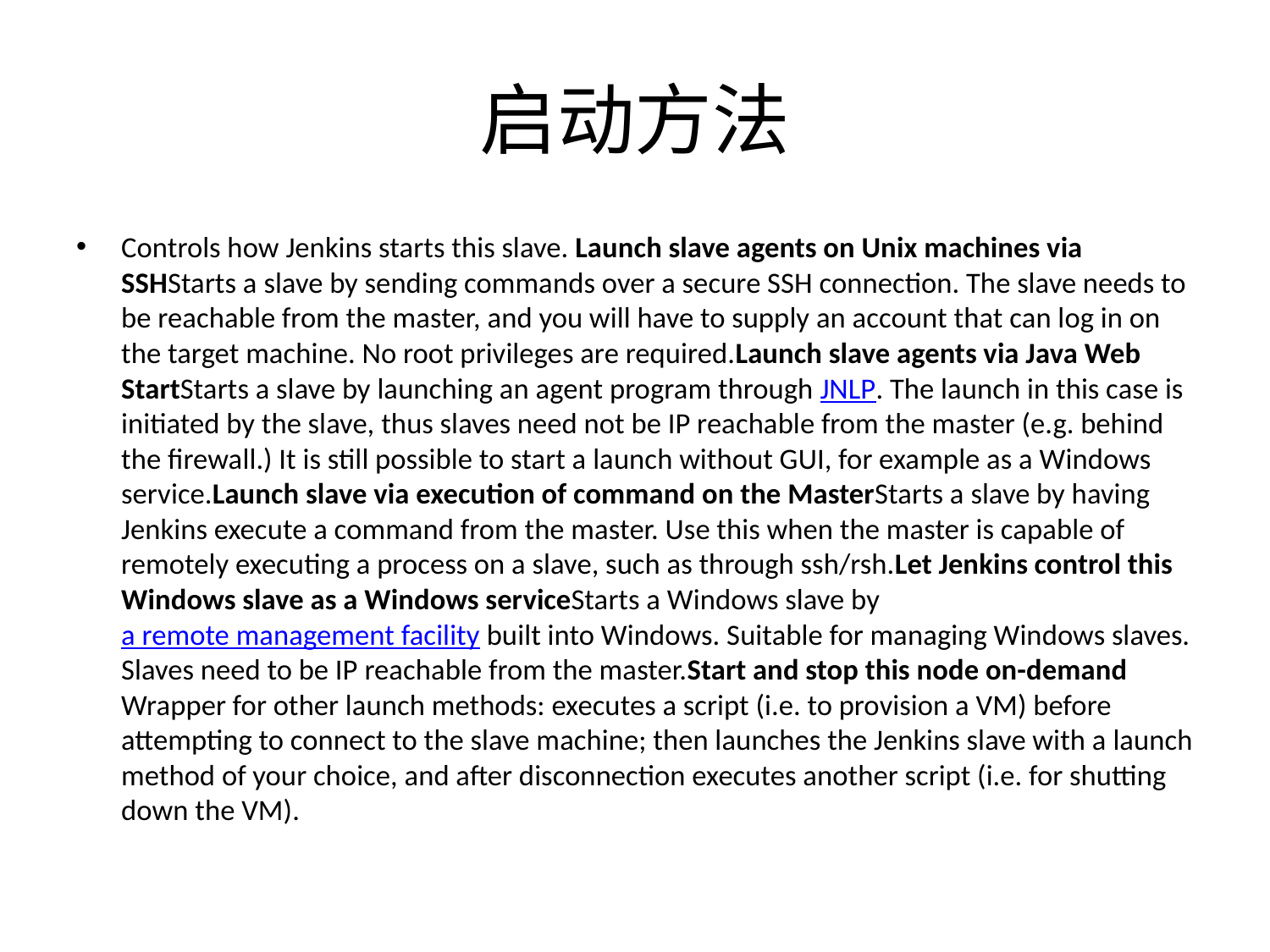

# 启动方法
Controls how Jenkins starts this slave. Launch slave agents on Unix machines via SSHStarts a slave by sending commands over a secure SSH connection. The slave needs to be reachable from the master, and you will have to supply an account that can log in on the target machine. No root privileges are required.Launch slave agents via Java Web StartStarts a slave by launching an agent program through JNLP. The launch in this case is initiated by the slave, thus slaves need not be IP reachable from the master (e.g. behind the firewall.) It is still possible to start a launch without GUI, for example as a Windows service.Launch slave via execution of command on the MasterStarts a slave by having Jenkins execute a command from the master. Use this when the master is capable of remotely executing a process on a slave, such as through ssh/rsh.Let Jenkins control this Windows slave as a Windows serviceStarts a Windows slave by a remote management facility built into Windows. Suitable for managing Windows slaves. Slaves need to be IP reachable from the master.Start and stop this node on-demand Wrapper for other launch methods: executes a script (i.e. to provision a VM) before attempting to connect to the slave machine; then launches the Jenkins slave with a launch method of your choice, and after disconnection executes another script (i.e. for shutting down the VM).